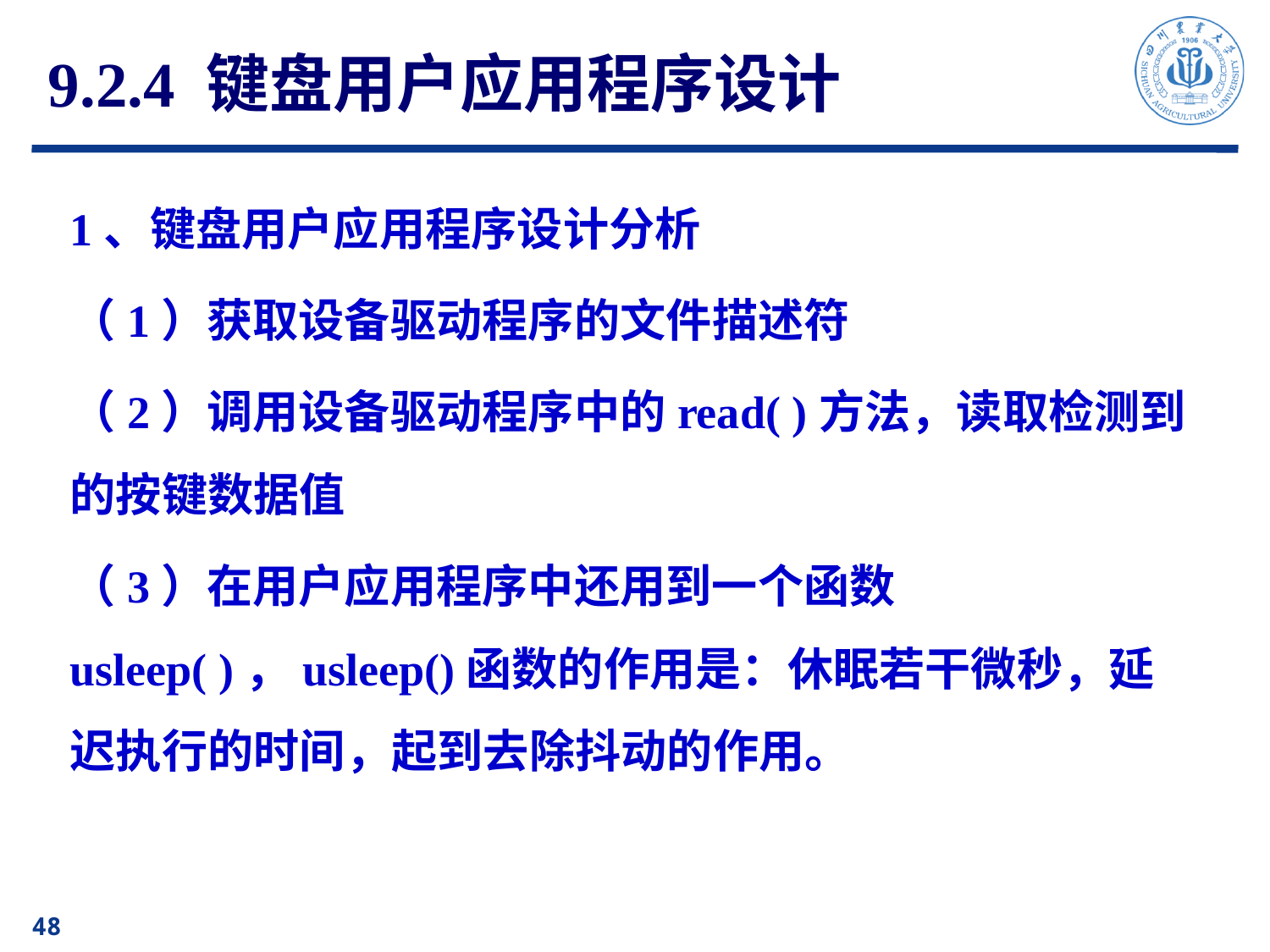

# 9.2.4 键盘用户应用程序设计
1、键盘用户应用程序设计分析
（1）获取设备驱动程序的文件描述符
（2）调用设备驱动程序中的read( )方法，读取检测到的按键数据值
（3）在用户应用程序中还用到一个函数usleep( )，usleep()函数的作用是：休眠若干微秒，延迟执行的时间，起到去除抖动的作用。